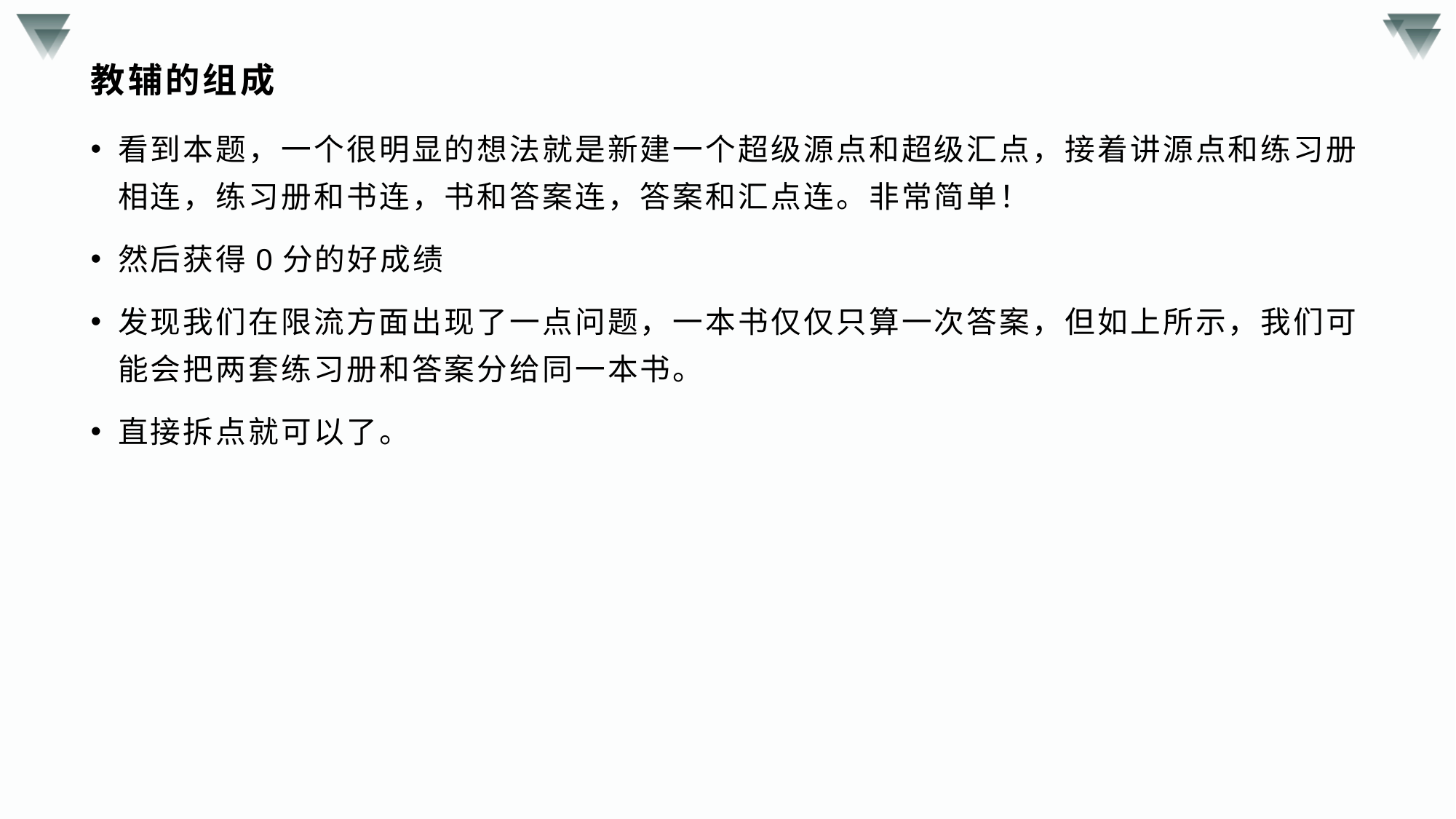

# 教辅的组成
看到本题，一个很明显的想法就是新建一个超级源点和超级汇点，接着讲源点和练习册相连，练习册和书连，书和答案连，答案和汇点连。非常简单！
然后获得0分的好成绩
发现我们在限流方面出现了一点问题，一本书仅仅只算一次答案，但如上所示，我们可能会把两套练习册和答案分给同一本书。
直接拆点就可以了。